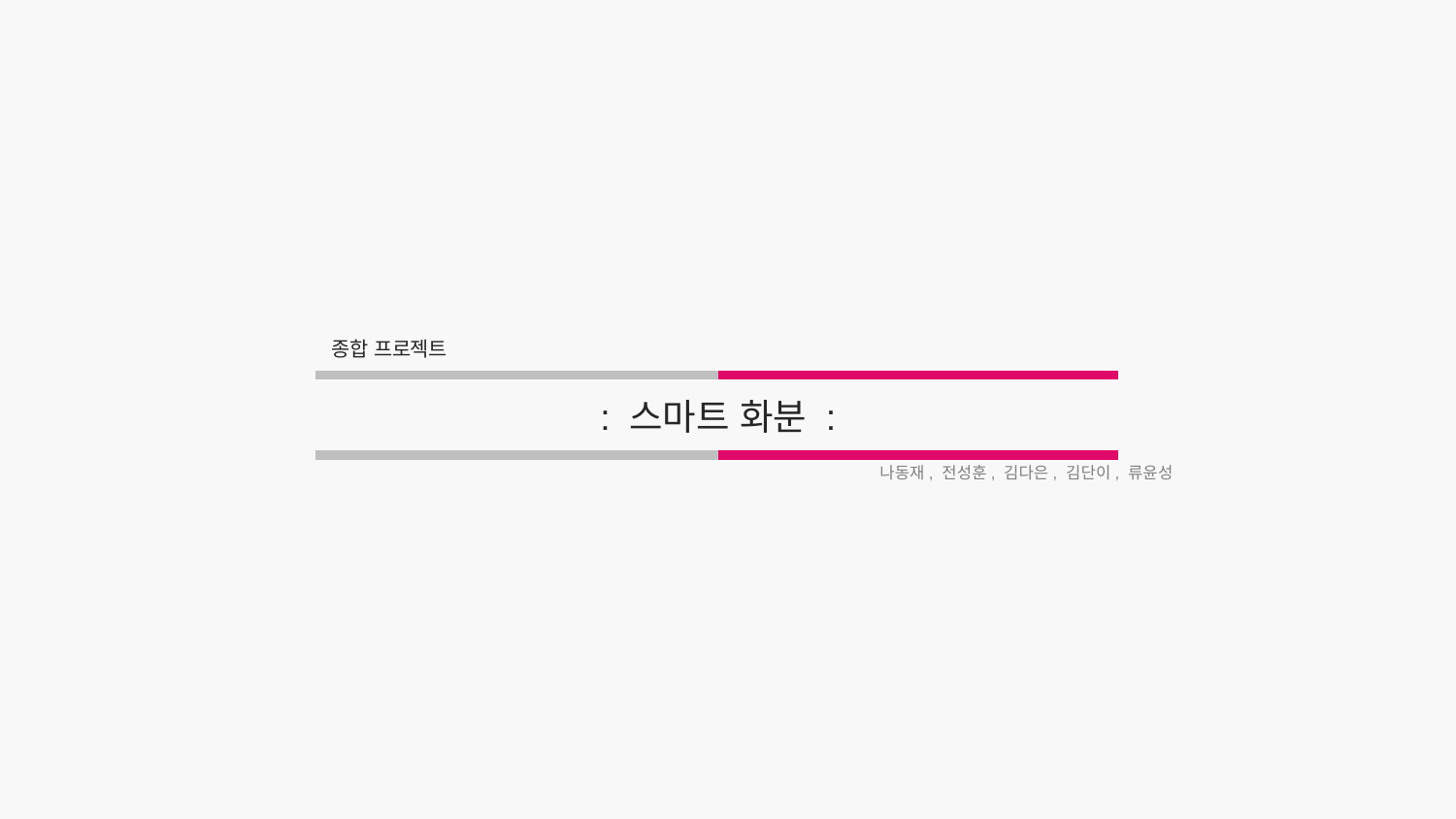

종합 프로젝트
 : 스마트 화분 :
나동재, 전성훈, 김다은, 김단이, 류윤성